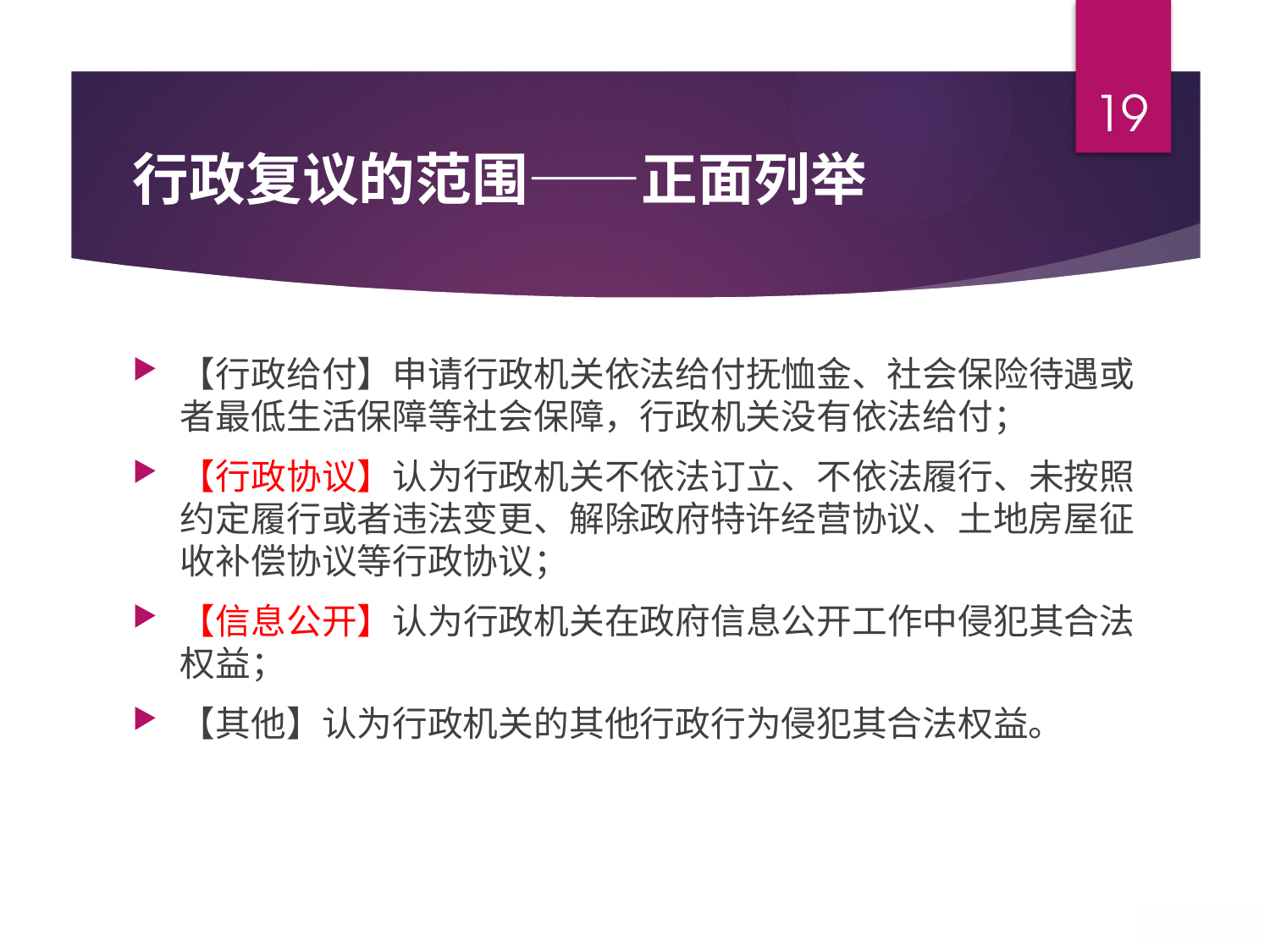

19
# 行政复议的范围——正面列举
【行政给付】申请行政机关依法给付抚恤金、社会保险待遇或者最低生活保障等社会保障，行政机关没有依法给付；
【行政协议】认为行政机关不依法订立、不依法履行、未按照约定履行或者违法变更、解除政府特许经营协议、土地房屋征收补偿协议等行政协议；
【信息公开】认为行政机关在政府信息公开工作中侵犯其合法权益；
【其他】认为行政机关的其他行政行为侵犯其合法权益。